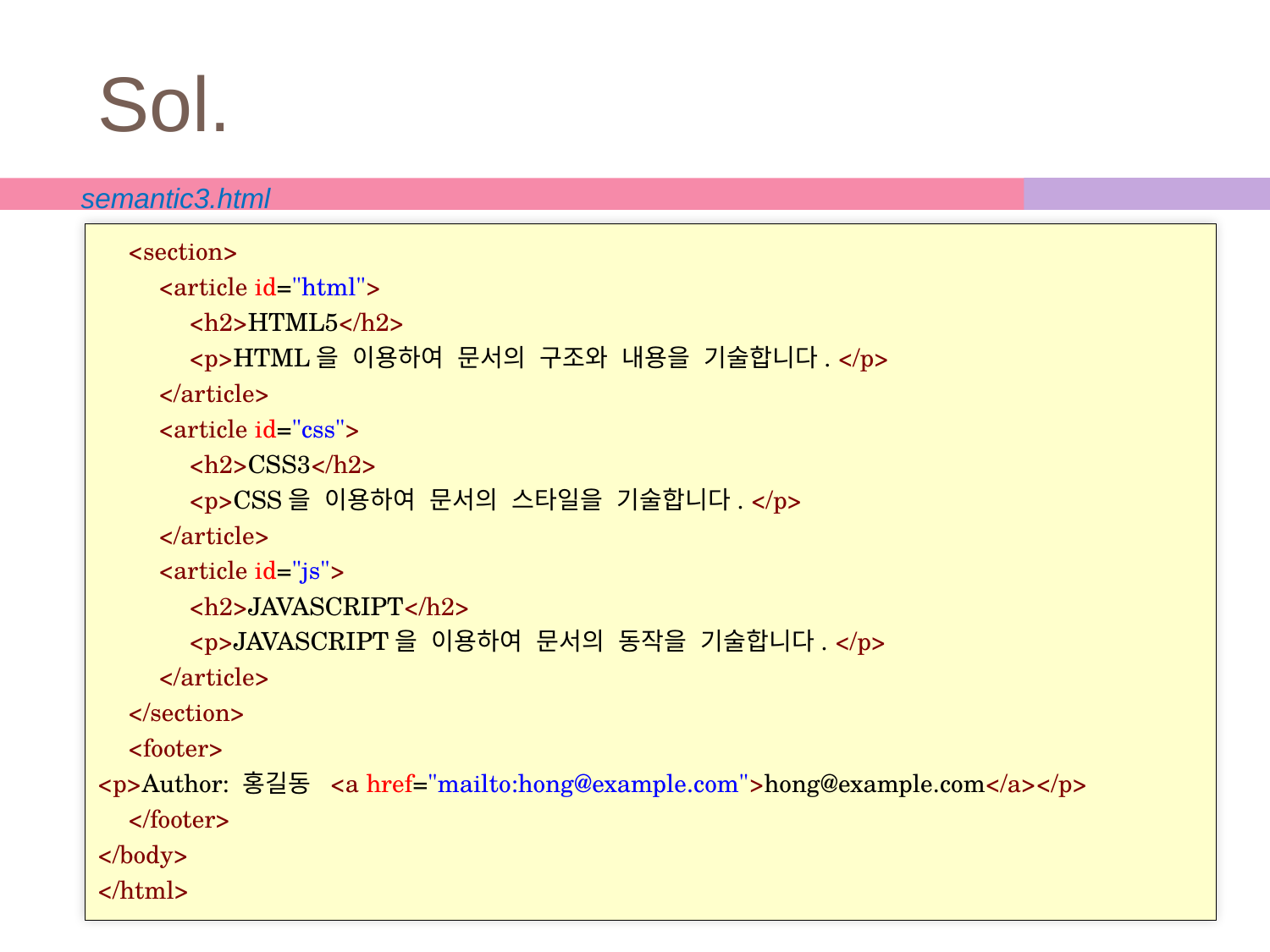

# Sol.
semantic3.html

    <section>
        <article id="html">
            <h2>HTML5</h2>
            <p>HTML을 이용하여 문서의 구조와 내용을 기술합니다. </p>
        </article>
        <article id="css">
            <h2>CSS3</h2>
            <p>CSS을 이용하여 문서의 스타일을 기술합니다. </p>
        </article>
        <article id="js">
            <h2>JAVASCRIPT</h2>
            <p>JAVASCRIPT을 이용하여 문서의 동작을 기술합니다. </p>
        </article>
    </section>
    <footer>
<p>Author: 홍길동 <a href="mailto:hong@example.com">hong@example.com</a></p>
    </footer>
</body>
</html>